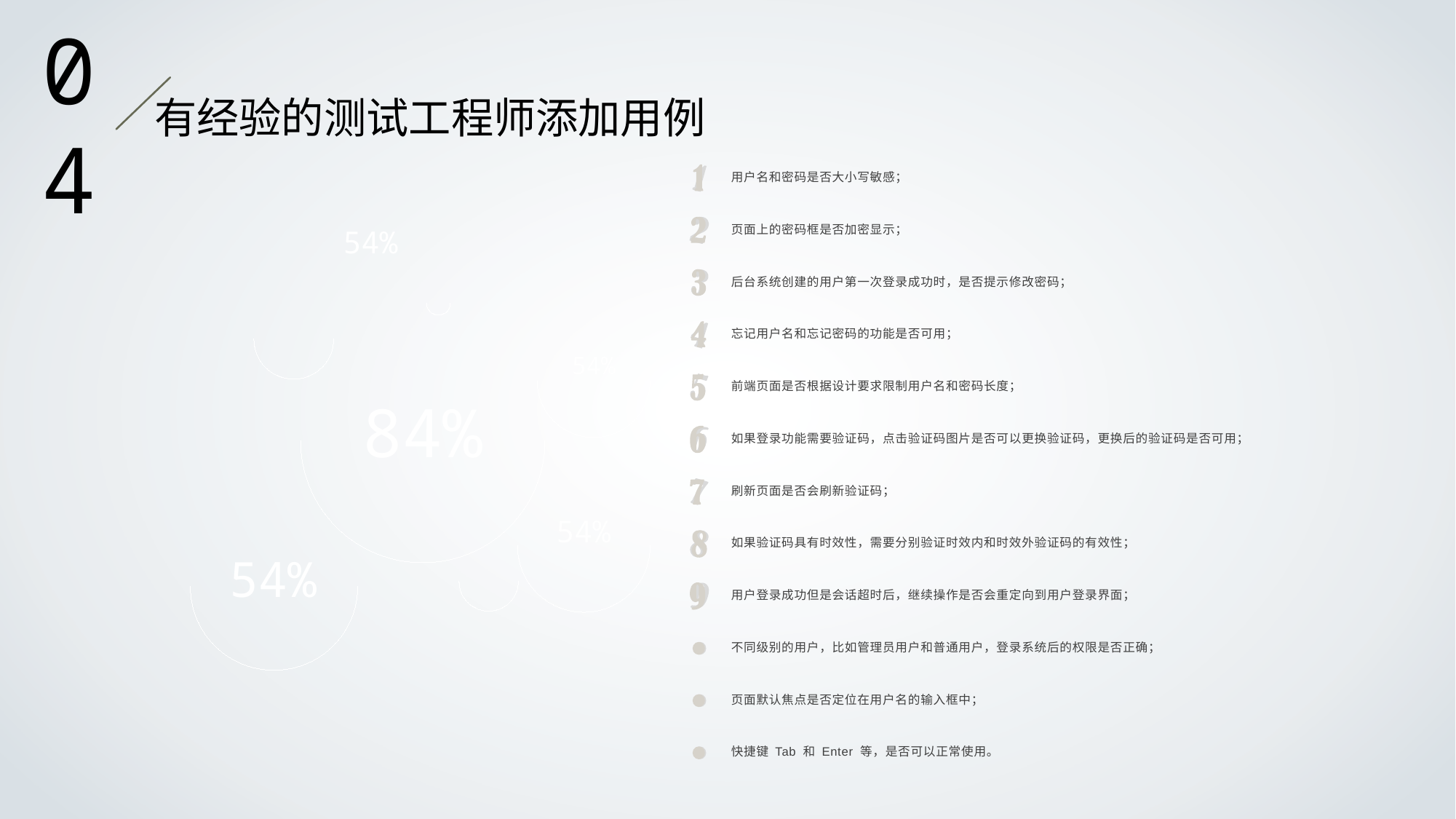

04
有经验的测试工程师添加用例

用户名和密码是否大小写敏感；
页面上的密码框是否加密显示；
后台系统创建的用户第一次登录成功时，是否提示修改密码；
忘记用户名和忘记密码的功能是否可用；
前端页面是否根据设计要求限制用户名和密码长度；
如果登录功能需要验证码，点击验证码图片是否可以更换验证码，更换后的验证码是否可用；
刷新页面是否会刷新验证码；
如果验证码具有时效性，需要分别验证时效内和时效外验证码的有效性；
用户登录成功但是会话超时后，继续操作是否会重定向到用户登录界面；
不同级别的用户，比如管理员用户和普通用户，登录系统后的权限是否正确；
页面默认焦点是否定位在用户名的输入框中；
快捷键 Tab 和 Enter 等，是否可以正常使用。

54%

54%

84%

54%
54%